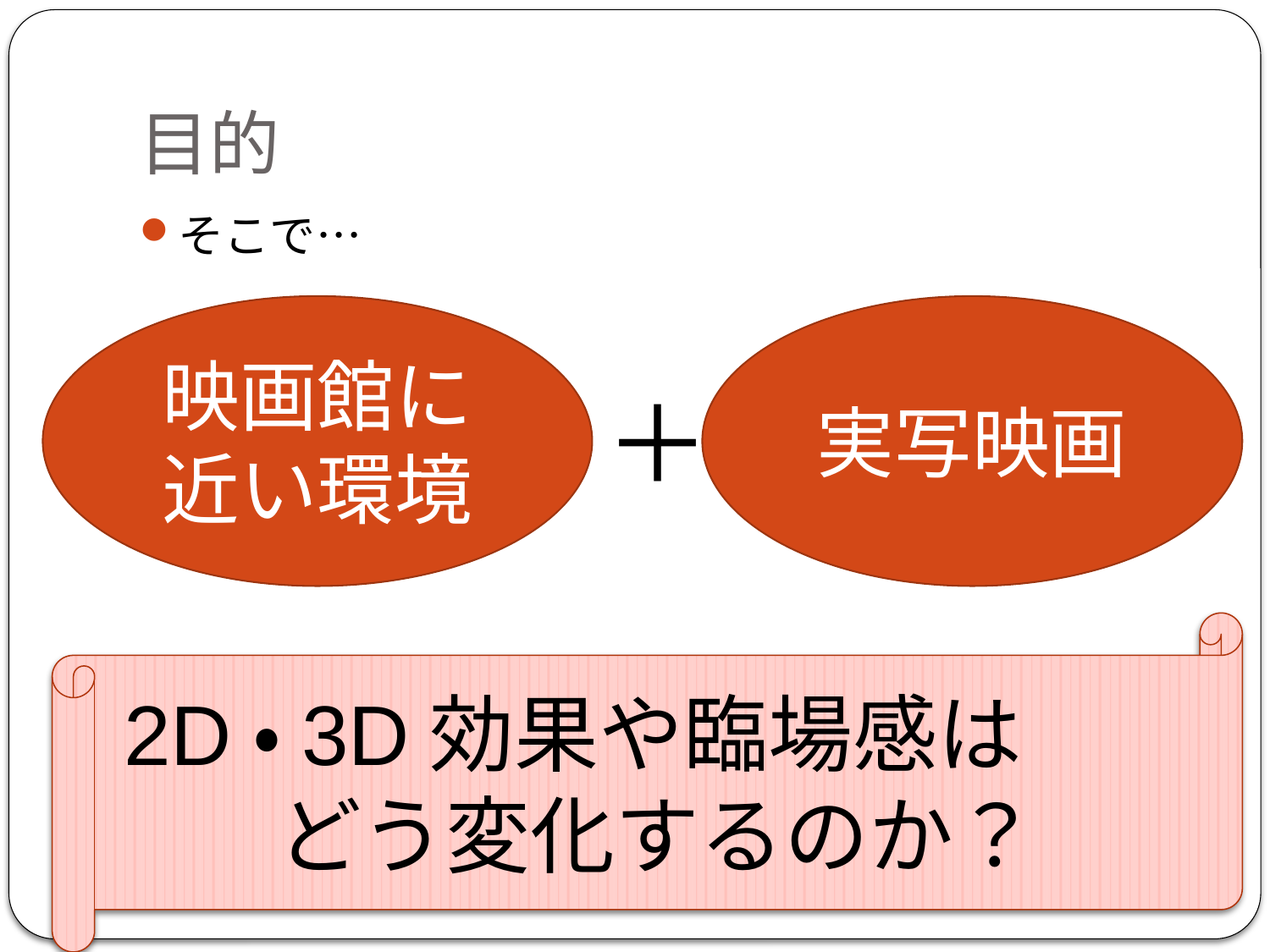

# 目的
そこで…
映画館に近い環境
実写映画
＋

2D・3D効果や臨場感は　　どう変化するのか？